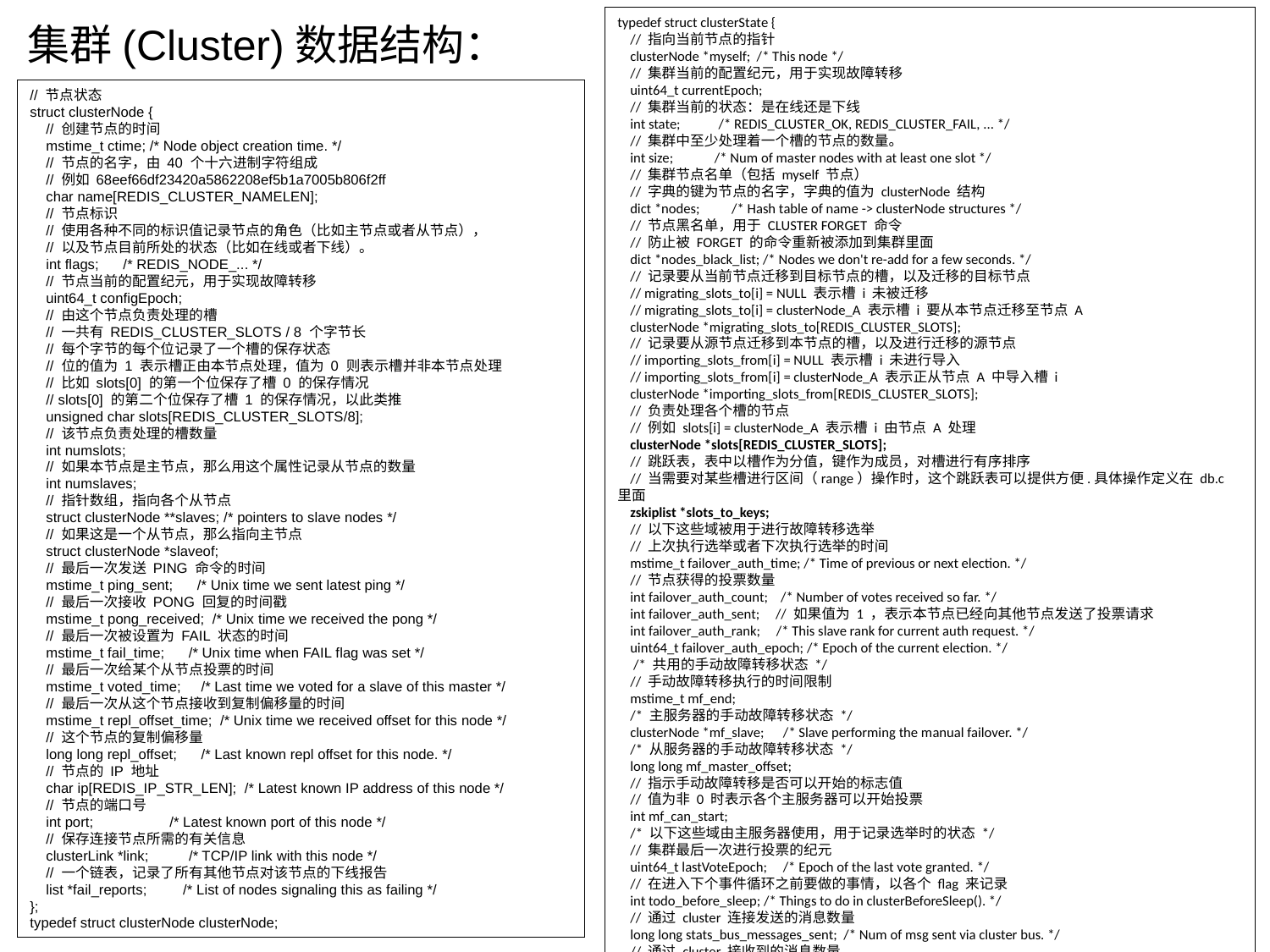

typedef struct clusterState {
    // 指向当前节点的指针
    clusterNode *myself;  /* This node */
    // 集群当前的配置纪元，用于实现故障转移
    uint64_t currentEpoch;
    // 集群当前的状态：是在线还是下线
    int state;            /* REDIS_CLUSTER_OK, REDIS_CLUSTER_FAIL, ... */
    // 集群中至少处理着一个槽的节点的数量。
    int size;             /* Num of master nodes with at least one slot */
    // 集群节点名单（包括 myself 节点）
    // 字典的键为节点的名字，字典的值为 clusterNode 结构
    dict *nodes;          /* Hash table of name -> clusterNode structures */
    // 节点黑名单，用于 CLUSTER FORGET 命令
    // 防止被 FORGET 的命令重新被添加到集群里面
    dict *nodes_black_list; /* Nodes we don't re-add for a few seconds. */
    // 记录要从当前节点迁移到目标节点的槽，以及迁移的目标节点
    // migrating_slots_to[i] = NULL 表示槽 i 未被迁移
    // migrating_slots_to[i] = clusterNode_A 表示槽 i 要从本节点迁移至节点 A
    clusterNode *migrating_slots_to[REDIS_CLUSTER_SLOTS];
    // 记录要从源节点迁移到本节点的槽，以及进行迁移的源节点
    // importing_slots_from[i] = NULL 表示槽 i 未进行导入
    // importing_slots_from[i] = clusterNode_A 表示正从节点 A 中导入槽 i
    clusterNode *importing_slots_from[REDIS_CLUSTER_SLOTS];
    // 负责处理各个槽的节点
    // 例如 slots[i] = clusterNode_A 表示槽 i 由节点 A 处理
    clusterNode *slots[REDIS_CLUSTER_SLOTS];
    // 跳跃表，表中以槽作为分值，键作为成员，对槽进行有序排序
    // 当需要对某些槽进行区间（range）操作时，这个跳跃表可以提供方便.具体操作定义在 db.c 里面
    zskiplist *slots_to_keys;
    // 以下这些域被用于进行故障转移选举
    // 上次执行选举或者下次执行选举的时间
    mstime_t failover_auth_time; /* Time of previous or next election. */
    // 节点获得的投票数量
    int failover_auth_count;    /* Number of votes received so far. */
    int failover_auth_sent;     // 如果值为 1 ，表示本节点已经向其他节点发送了投票请求
    int failover_auth_rank;     /* This slave rank for current auth request. */
    uint64_t failover_auth_epoch; /* Epoch of the current election. */
     /* 共用的手动故障转移状态 */
    // 手动故障转移执行的时间限制
    mstime_t mf_end;
    /* 主服务器的手动故障转移状态 */
    clusterNode *mf_slave;      /* Slave performing the manual failover. */
    /* 从服务器的手动故障转移状态 */
    long long mf_master_offset;
    // 指示手动故障转移是否可以开始的标志值
    // 值为非 0 时表示各个主服务器可以开始投票
    int mf_can_start;
    /* 以下这些域由主服务器使用，用于记录选举时的状态 */
    // 集群最后一次进行投票的纪元
    uint64_t lastVoteEpoch;     /* Epoch of the last vote granted. */
    // 在进入下个事件循环之前要做的事情，以各个 flag 来记录
    int todo_before_sleep; /* Things to do in clusterBeforeSleep(). */
    // 通过 cluster 连接发送的消息数量
    long long stats_bus_messages_sent;  /* Num of msg sent via cluster bus. */
    // 通过 cluster 接收到的消息数量
    long long stats_bus_messages_received; /* Num of msg rcvd via cluster bus.*/
} clusterState;
集群(Cluster)数据结构：
// 节点状态
struct clusterNode {
    // 创建节点的时间
    mstime_t ctime; /* Node object creation time. */
    // 节点的名字，由 40 个十六进制字符组成
    // 例如 68eef66df23420a5862208ef5b1a7005b806f2ff
    char name[REDIS_CLUSTER_NAMELEN];
    // 节点标识
    // 使用各种不同的标识值记录节点的角色（比如主节点或者从节点），
    // 以及节点目前所处的状态（比如在线或者下线）。
    int flags;      /* REDIS_NODE_... */
    // 节点当前的配置纪元，用于实现故障转移
    uint64_t configEpoch;
    // 由这个节点负责处理的槽
    // 一共有 REDIS_CLUSTER_SLOTS / 8 个字节长
    // 每个字节的每个位记录了一个槽的保存状态
    // 位的值为 1 表示槽正由本节点处理，值为 0 则表示槽并非本节点处理
    // 比如 slots[0] 的第一个位保存了槽 0 的保存情况
    // slots[0] 的第二个位保存了槽 1 的保存情况，以此类推
    unsigned char slots[REDIS_CLUSTER_SLOTS/8];
    // 该节点负责处理的槽数量
    int numslots;
    // 如果本节点是主节点，那么用这个属性记录从节点的数量
    int numslaves;
    // 指针数组，指向各个从节点
    struct clusterNode **slaves; /* pointers to slave nodes */
    // 如果这是一个从节点，那么指向主节点
    struct clusterNode *slaveof;
    // 最后一次发送 PING 命令的时间
    mstime_t ping_sent;      /* Unix time we sent latest ping */
    // 最后一次接收 PONG 回复的时间戳
    mstime_t pong_received;  /* Unix time we received the pong */
    // 最后一次被设置为 FAIL 状态的时间
    mstime_t fail_time;      /* Unix time when FAIL flag was set */
    // 最后一次给某个从节点投票的时间
    mstime_t voted_time;     /* Last time we voted for a slave of this master */
    // 最后一次从这个节点接收到复制偏移量的时间
    mstime_t repl_offset_time;  /* Unix time we received offset for this node */
    // 这个节点的复制偏移量
    long long repl_offset;      /* Last known repl offset for this node. */
    // 节点的 IP 地址
    char ip[REDIS_IP_STR_LEN];  /* Latest known IP address of this node */
    // 节点的端口号
    int port;                   /* Latest known port of this node */
    // 保存连接节点所需的有关信息
    clusterLink *link;          /* TCP/IP link with this node */
    // 一个链表，记录了所有其他节点对该节点的下线报告
    list *fail_reports;         /* List of nodes signaling this as failing */
};
typedef struct clusterNode clusterNode;